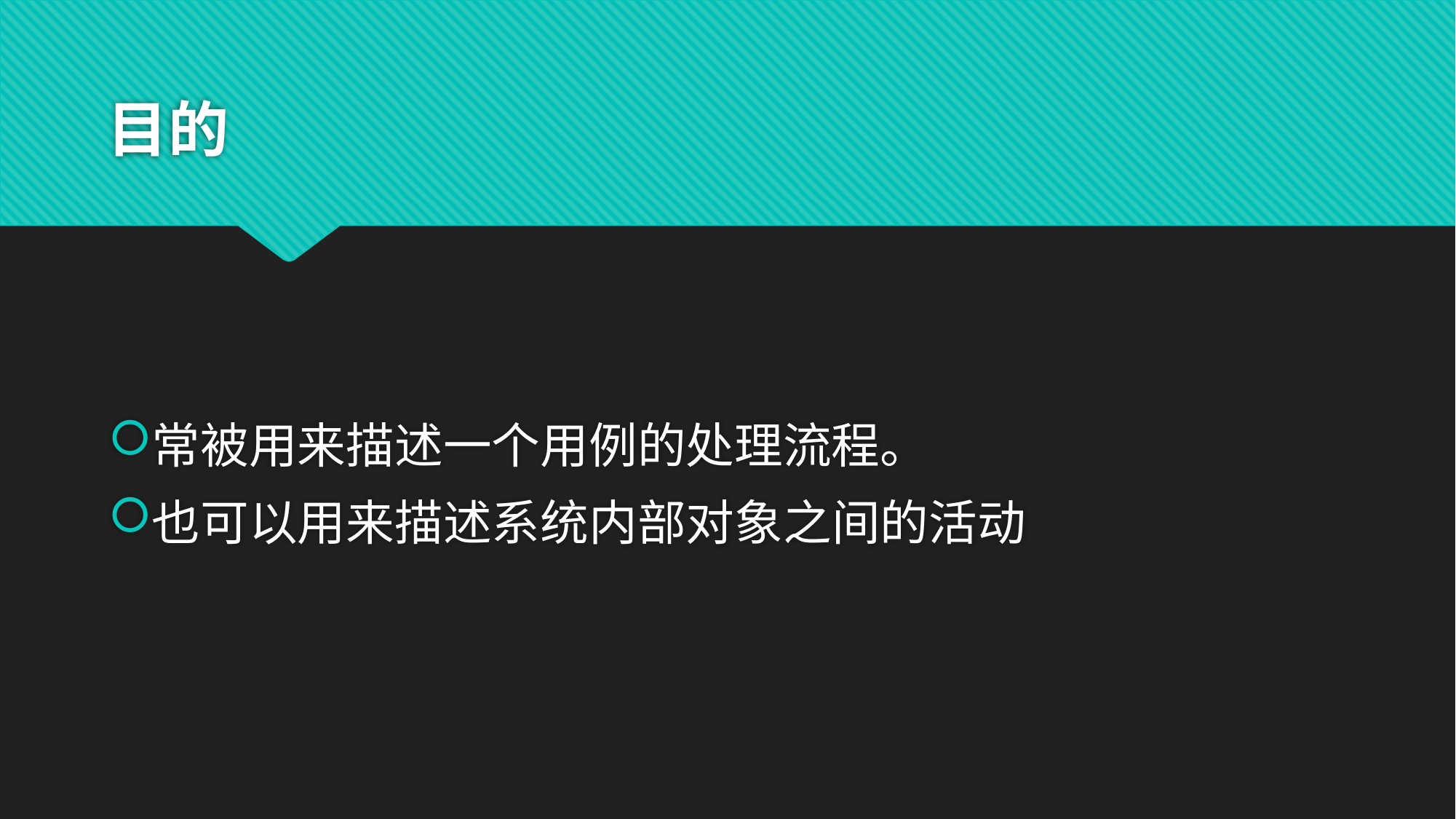

# 目的
常被用来描述一个用例的处理流程。
也可以用来描述系统内部对象之间的活动